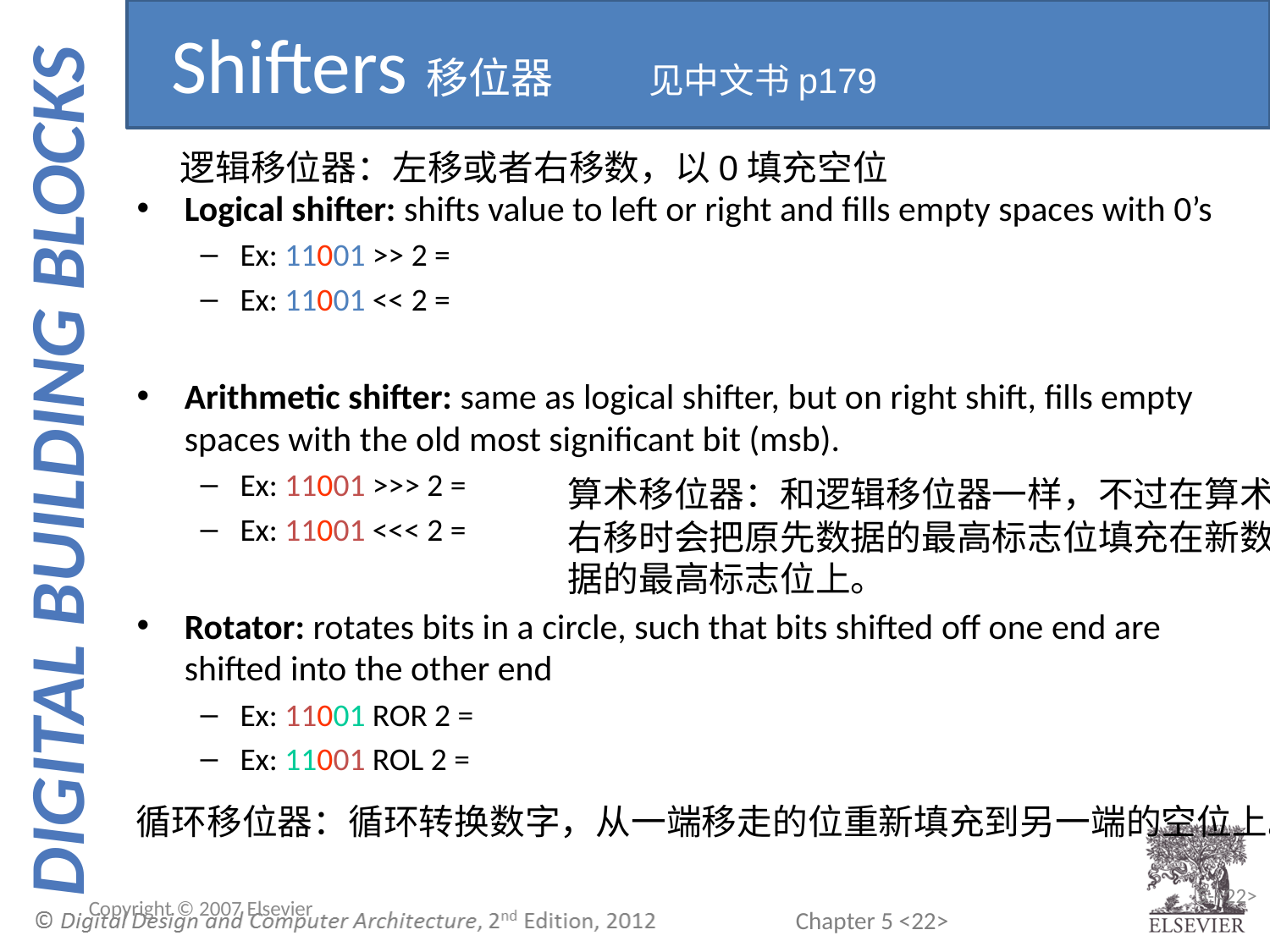

Shifters移位器          见中文书p179
逻辑移位器：左移或者右移数，以0填充空位

Logical shifter: shifts value to left or right and fills empty spaces with 0’s
Ex: 11001 >> 2 =
Ex: 11001 << 2 =

Arithmetic shifter: same as logical shifter, but on right shift, fills empty spaces with the old most significant bit (msb).
Ex: 11001 >>> 2 =
Ex: 11001 <<< 2 =

Rotator: rotates bits in a circle, such that bits shifted off one end are shifted into the other end
Ex: 11001 ROR 2 =
Ex: 11001 ROL 2 =
算术移位器：和逻辑移位器一样，不过在算术右移时会把原先数据的最高标志位填充在新数据的最高标志位上。
循环移位器：循环转换数字，从一端移走的位重新填充到另一端的空位上。
Copyright © 2007 Elsevier
5-<22>